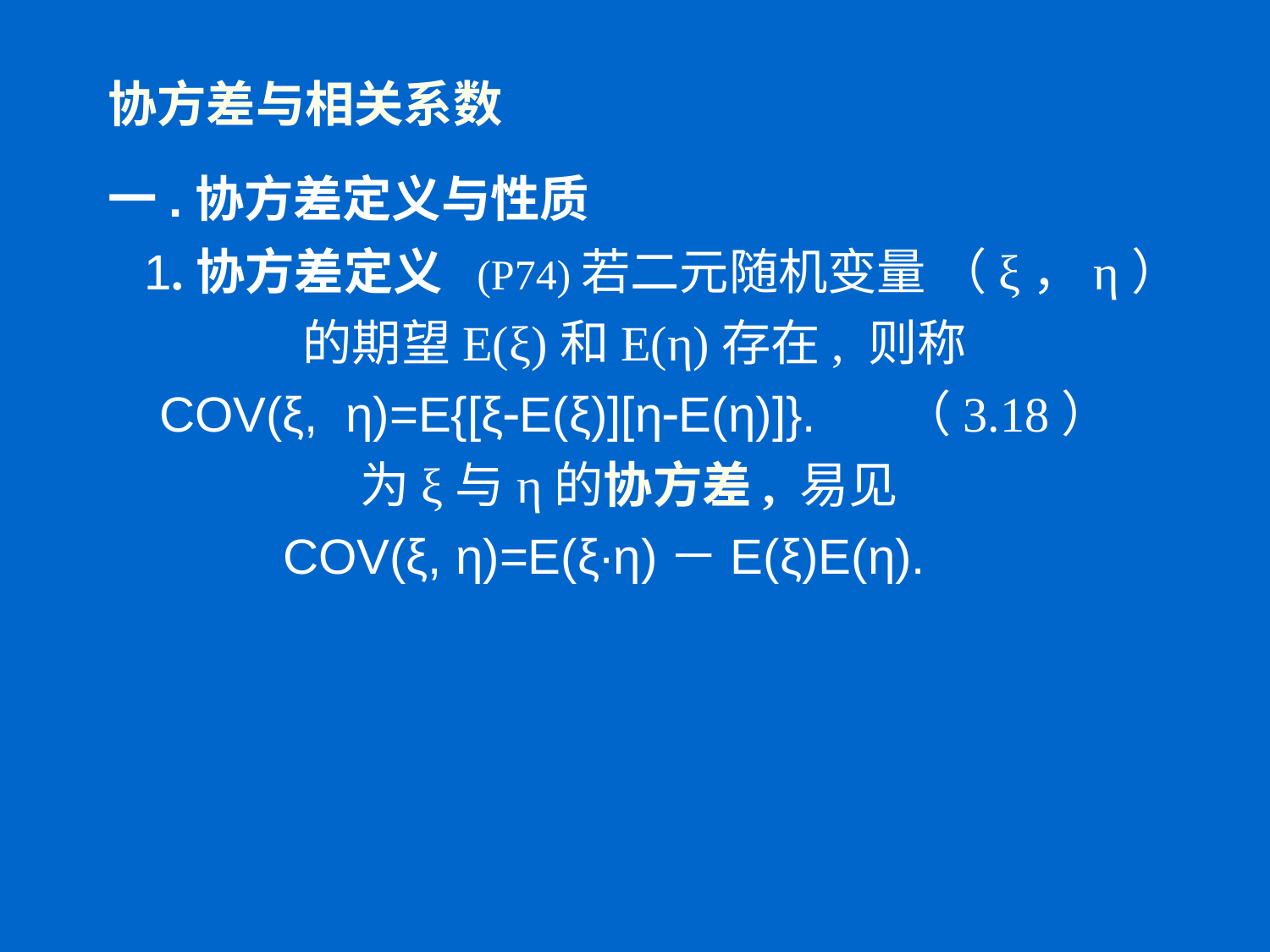

# 协方差与相关系数 一.协方差定义与性质
    1.协方差定义  (P74)若二元随机变量 （ξ，η）的期望E(ξ)和E(η)存在, 则称
COV(ξ,  η)=E{[ξ−E(ξ)][η−E(η)]}.      （3.18）
为ξ与η的协方差, 易见
COV(ξ, η)=E(ξ∙η)－E(ξ)E(η).